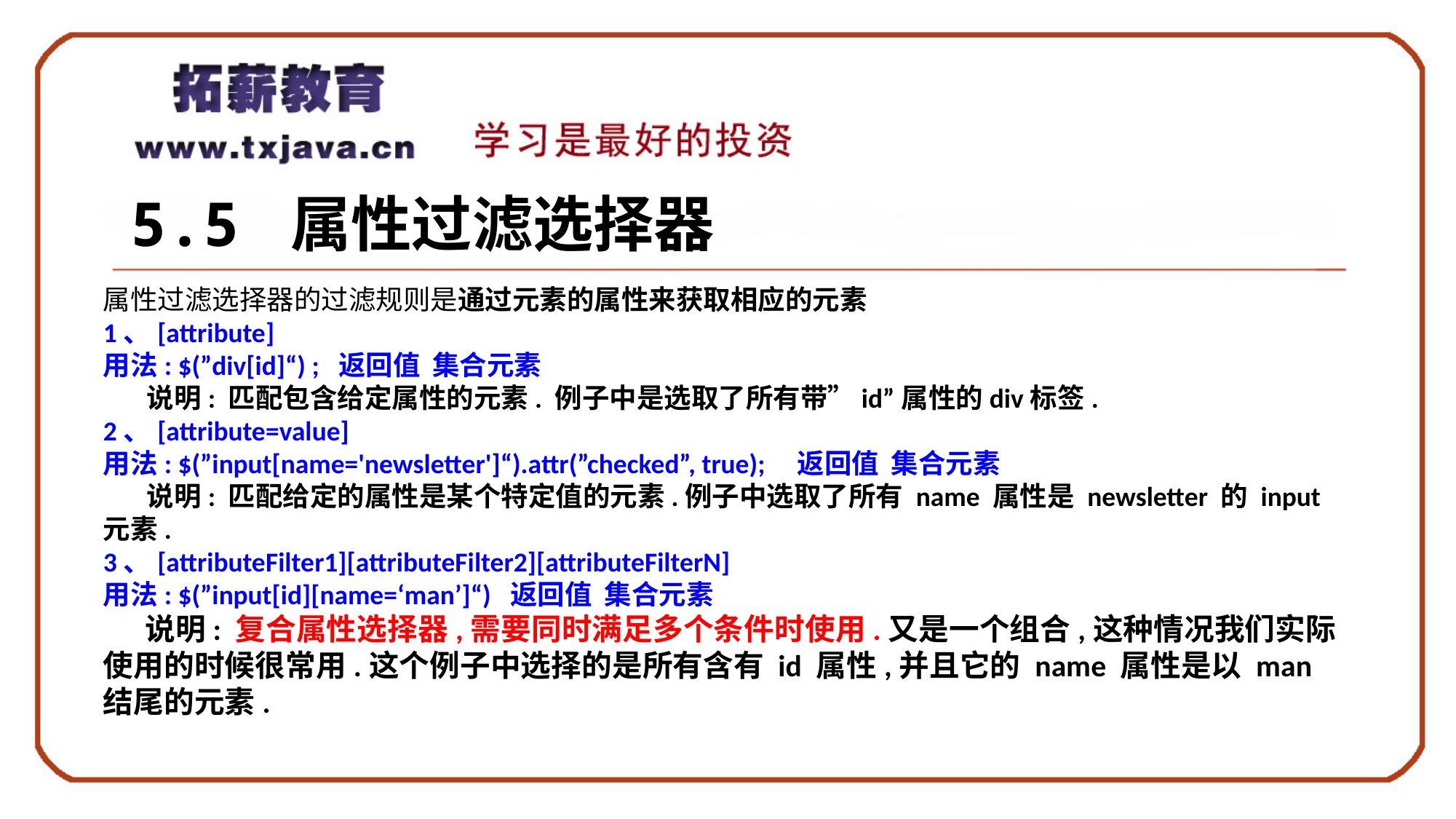

5.5 属性过滤选择器
属性过滤选择器的过滤规则是通过元素的属性来获取相应的元素
1、[attribute]
用法: $(”div[id]“) ;  返回值  集合元素
      说明: 匹配包含给定属性的元素. 例子中是选取了所有带”id”属性的div标签.
2、[attribute=value]
用法: $(”input[name='newsletter']“).attr(”checked”, true);    返回值  集合元素
      说明: 匹配给定的属性是某个特定值的元素.例子中选取了所有 name 属性是 newsletter 的 input 元素.
3、[attributeFilter1][attributeFilter2][attributeFilterN]
用法: $(”input[id][name=‘man’]“)  返回值  集合元素
     说明: 复合属性选择器,需要同时满足多个条件时使用.又是一个组合,这种情况我们实际使用的时候很常用.这个例子中选择的是所有含有 id 属性,并且它的 name 属性是以 man 结尾的元素.